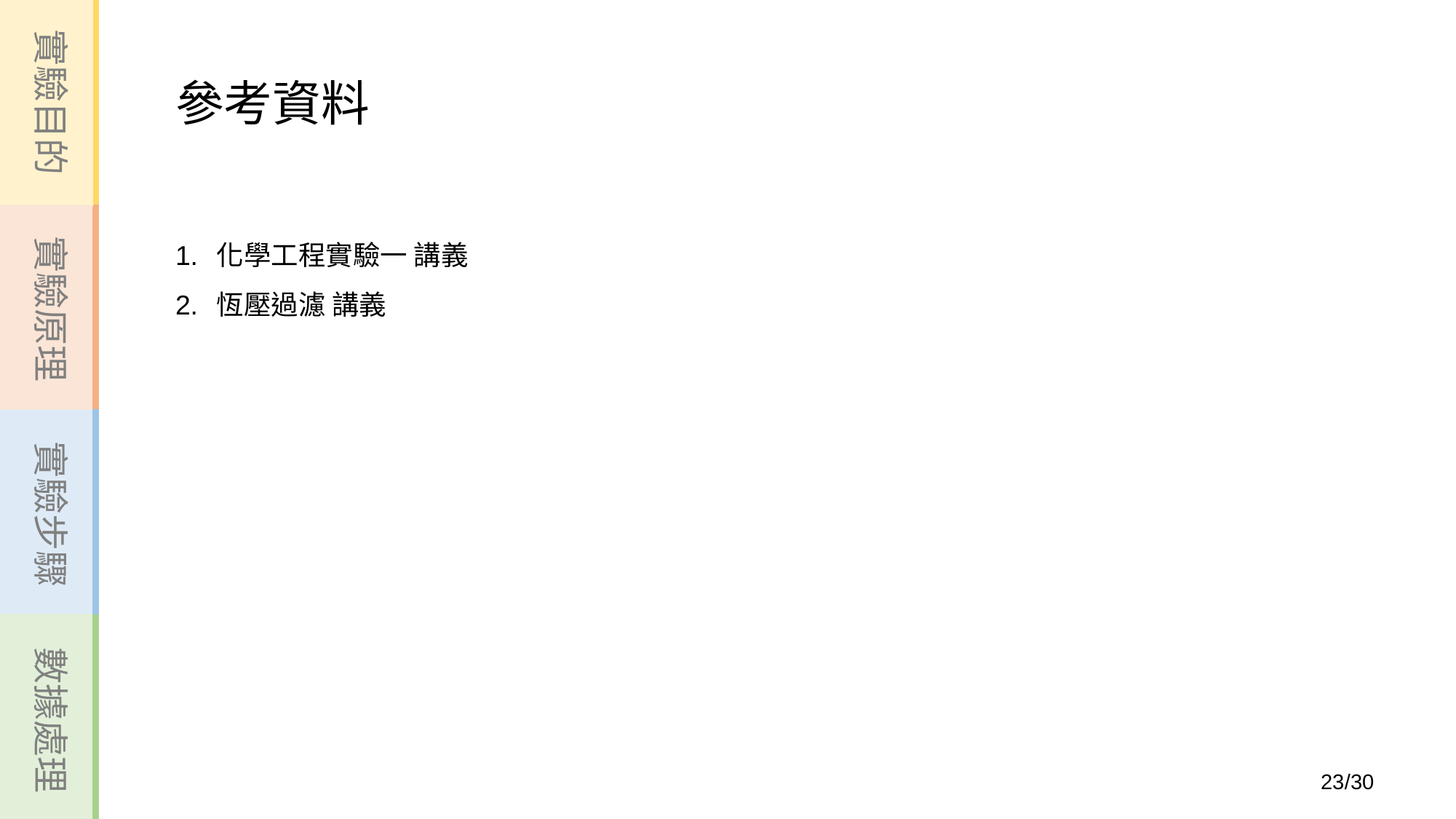

實驗目的

實驗原理

實驗步驟

數據處理
參考資料
化學工程實驗一 講義
恆壓過濾 講義

23
/30